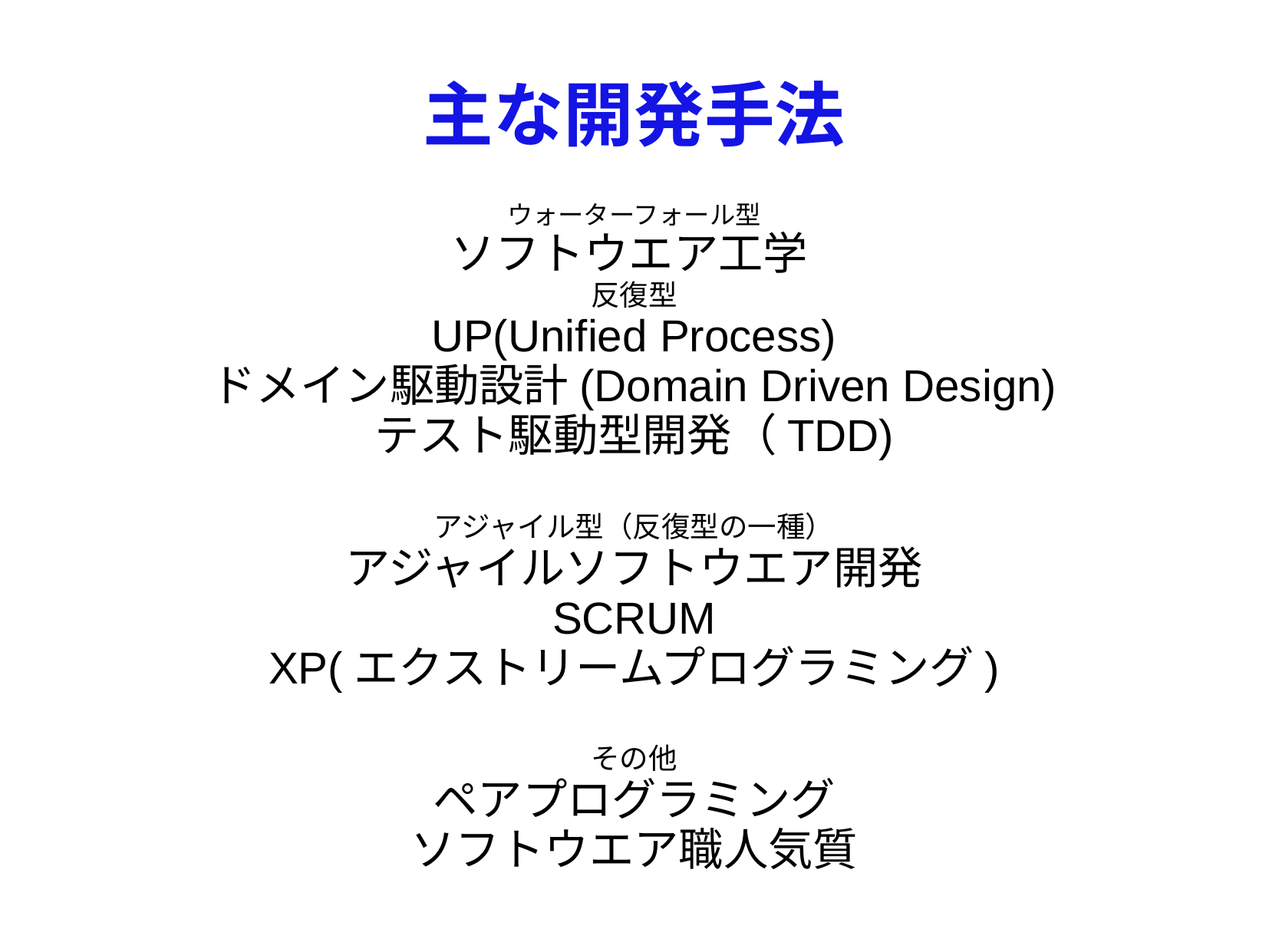

# 主な開発手法
ウォーターフォール型
ソフトウエア工学
反復型
UP(Unified Process)
ドメイン駆動設計(Domain Driven Design)
テスト駆動型開発（TDD)

アジャイル型（反復型の一種）
アジャイルソフトウエア開発
SCRUM
XP(エクストリームプログラミング)

その他
ペアプログラミング
ソフトウエア職人気質